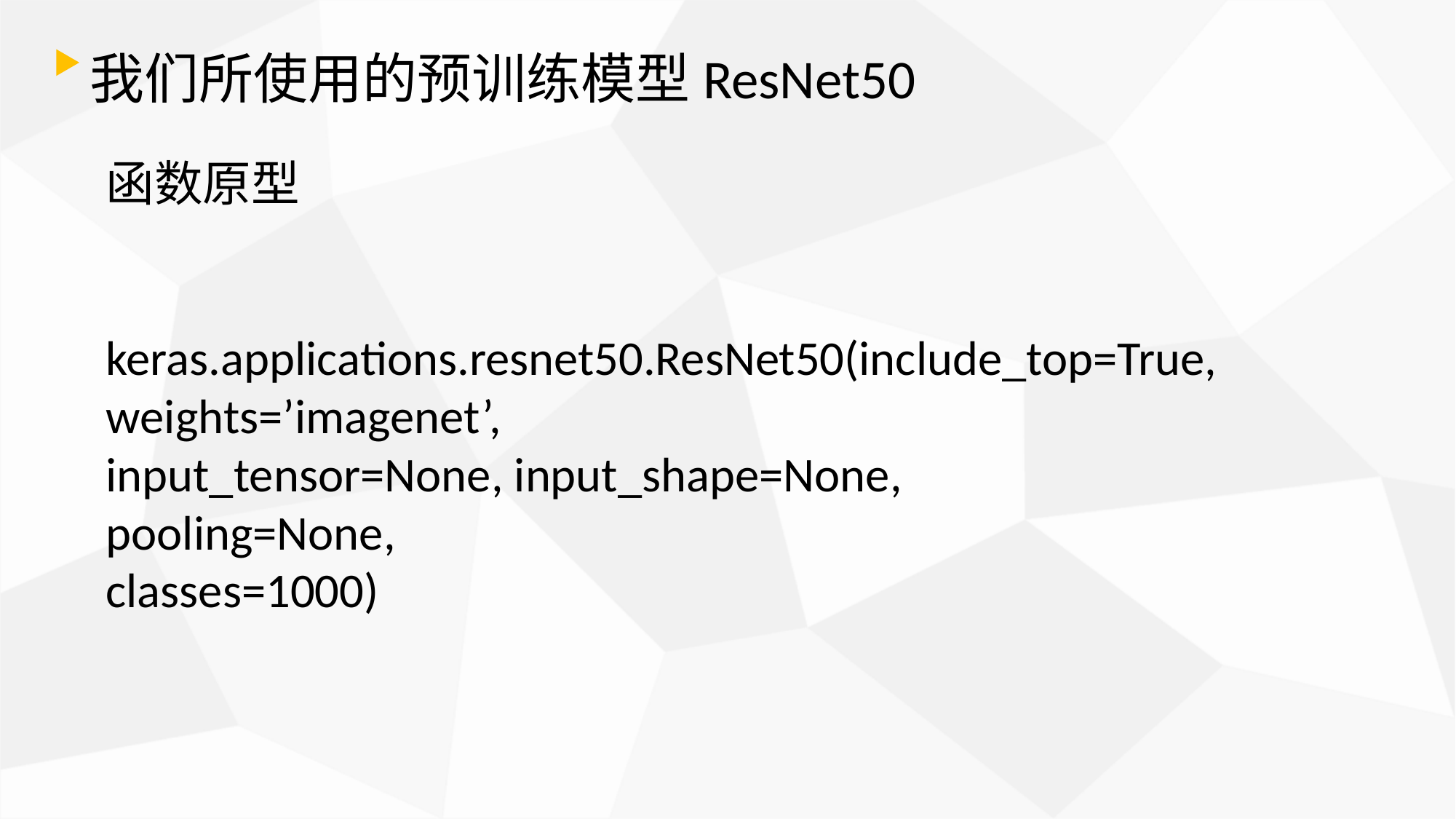

我们所使用的预训练模型ResNet50

函数原型

keras.applications.resnet50.ResNet50(include_top=True, weights=’imagenet’,
input_tensor=None, input_shape=None,
pooling=None,
classes=1000)